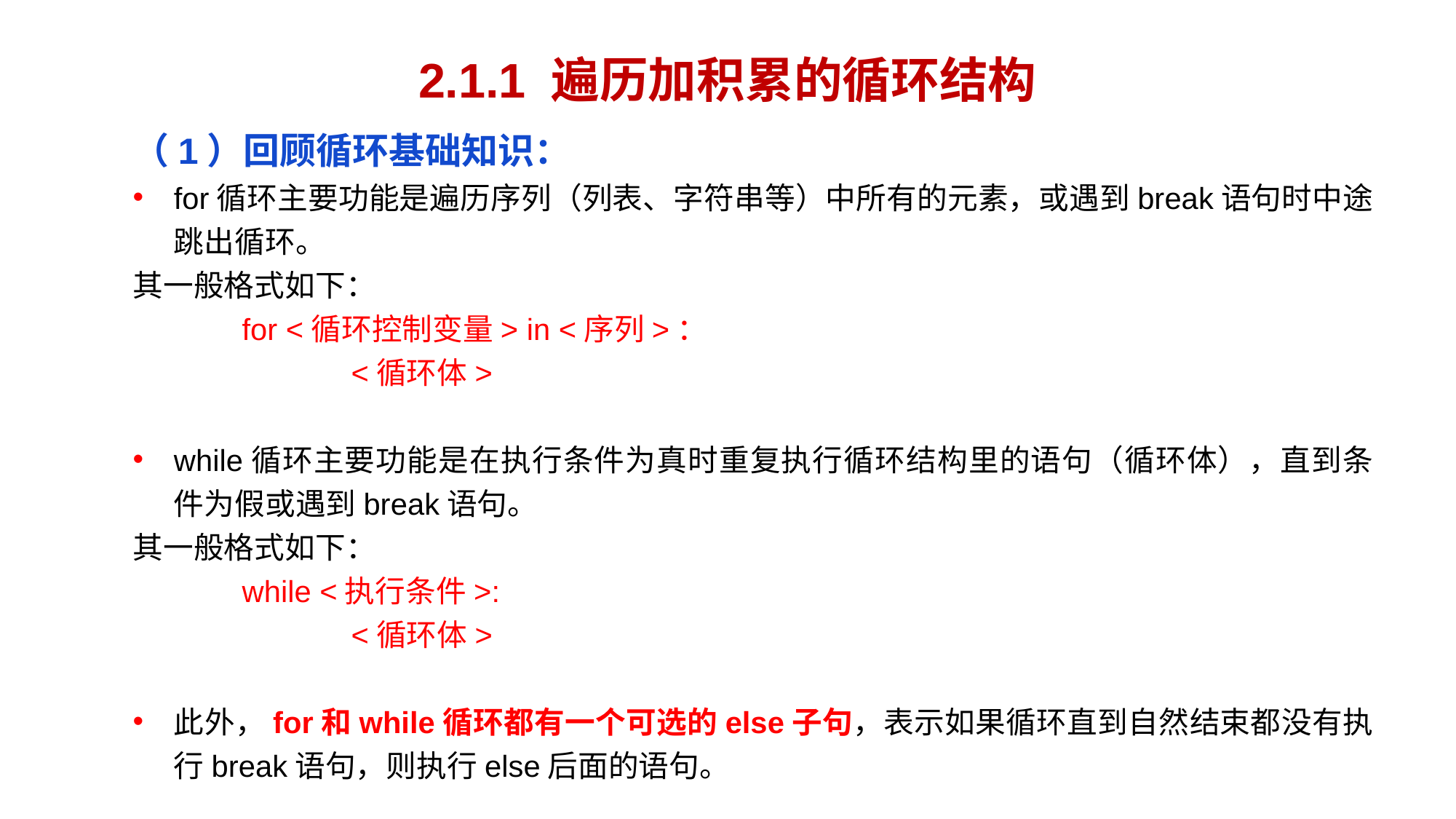

# 2.1.1 遍历加积累的循环结构
（1）回顾循环基础知识：
for循环主要功能是遍历序列（列表、字符串等）中所有的元素，或遇到break语句时中途跳出循环。
其一般格式如下：
	for <循环控制变量> in <序列>：
		<循环体>

while循环主要功能是在执行条件为真时重复执行循环结构里的语句（循环体），直到条件为假或遇到break语句。
其一般格式如下：
	while <执行条件>:
		<循环体>

此外，for和while循环都有一个可选的else子句，表示如果循环直到自然结束都没有执行break语句，则执行else后面的语句。